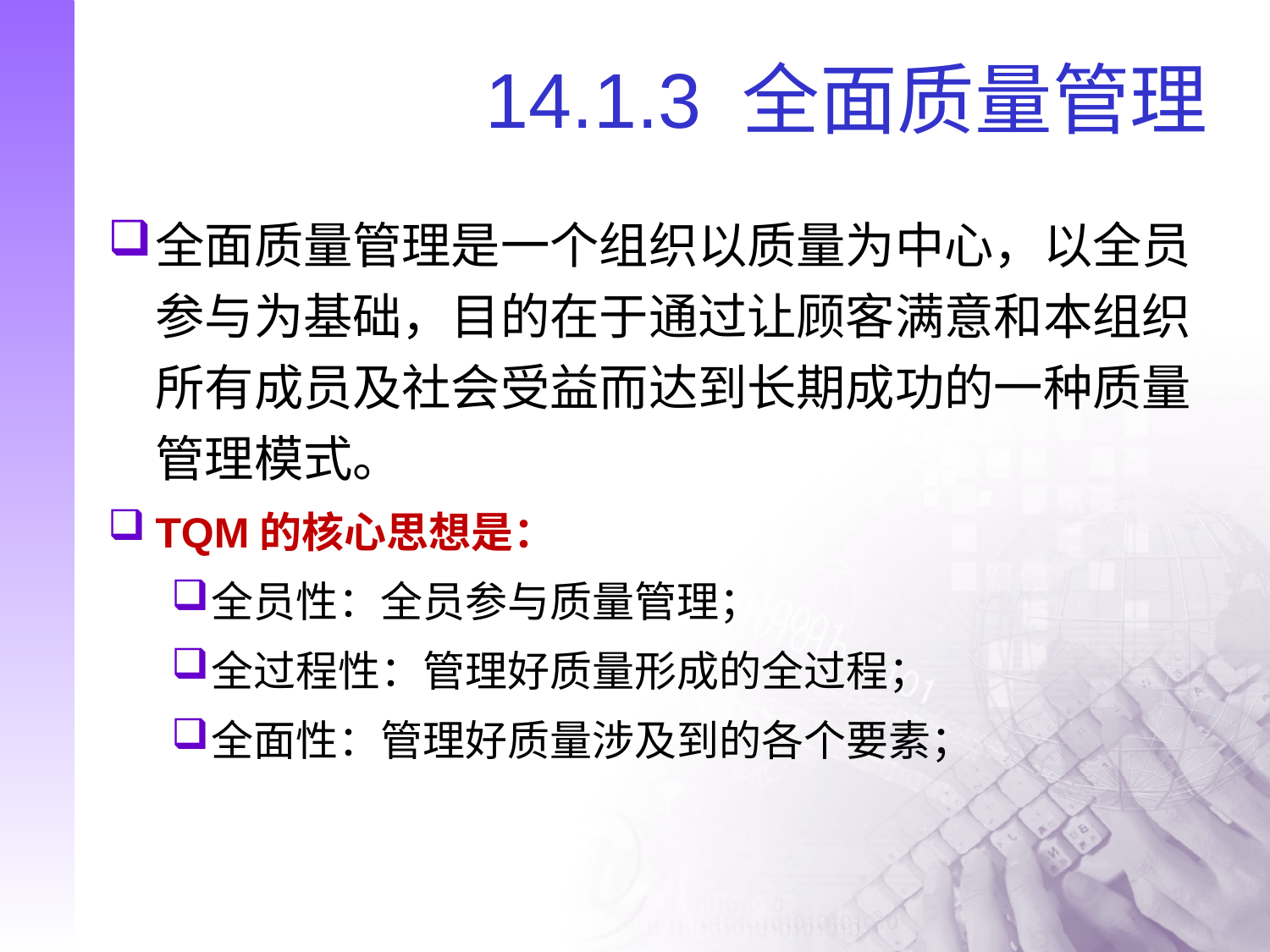

# 14.1.3 全面质量管理
全面质量管理是一个组织以质量为中心，以全员参与为基础，目的在于通过让顾客满意和本组织所有成员及社会受益而达到长期成功的一种质量管理模式。
TQM的核心思想是：
全员性：全员参与质量管理；
全过程性：管理好质量形成的全过程；
全面性：管理好质量涉及到的各个要素；